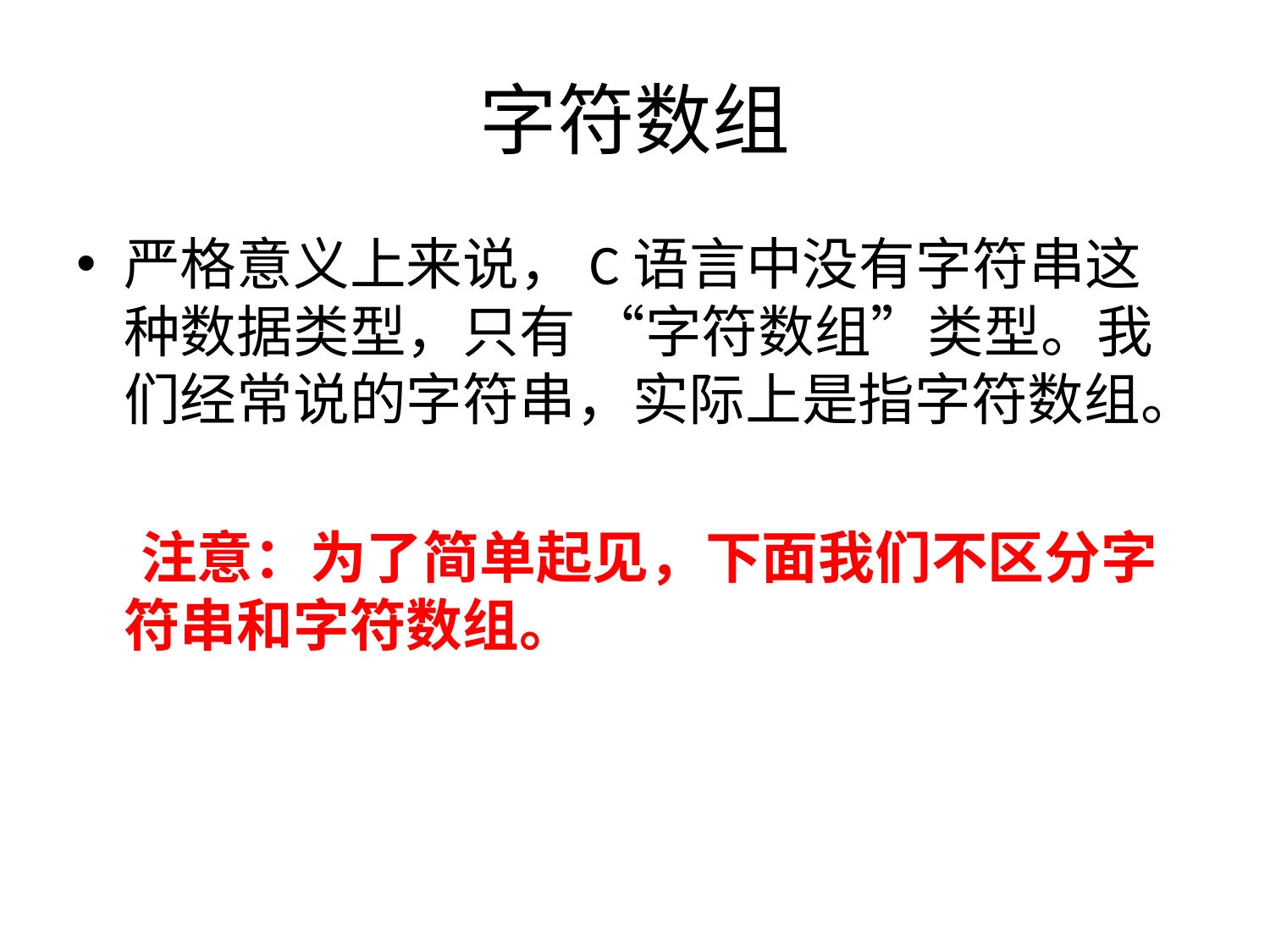

# 字符数组
严格意义上来说，C语言中没有字符串这种数据类型，只有 “字符数组”类型。我们经常说的字符串，实际上是指字符数组。

    注意：为了简单起见，下面我们不区分字符串和字符数组。